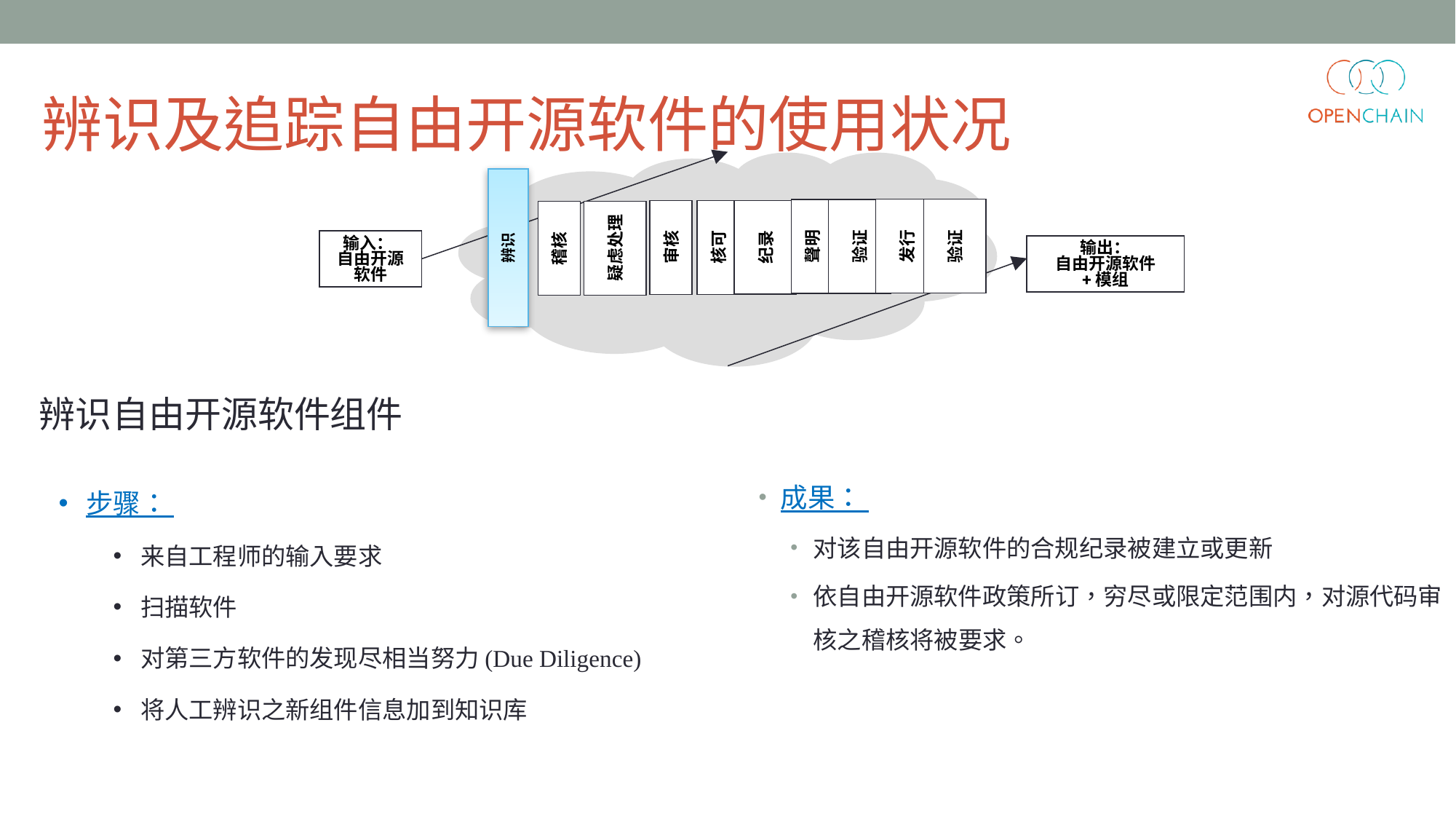

辨识及追踪自由开源软件的使用状况

发行
验证
验证
纪录
疑虑处理
聲明
审核
核可
稽核
辨识
输入：
自由开源软件
输出：
自由开源软件
+模组

辨识自由开源软件组件

成果：
对该自由开源软件的合规纪录被建立或更新
依自由开源软件政策所订，穷尽或限定范围内，对源代码审核之稽核将被要求。
步骤：
来自工程师的输入要求
扫描软件
对第三方软件的发现尽相当努力(Due Diligence)
将人工辨识之新组件信息加到知识库